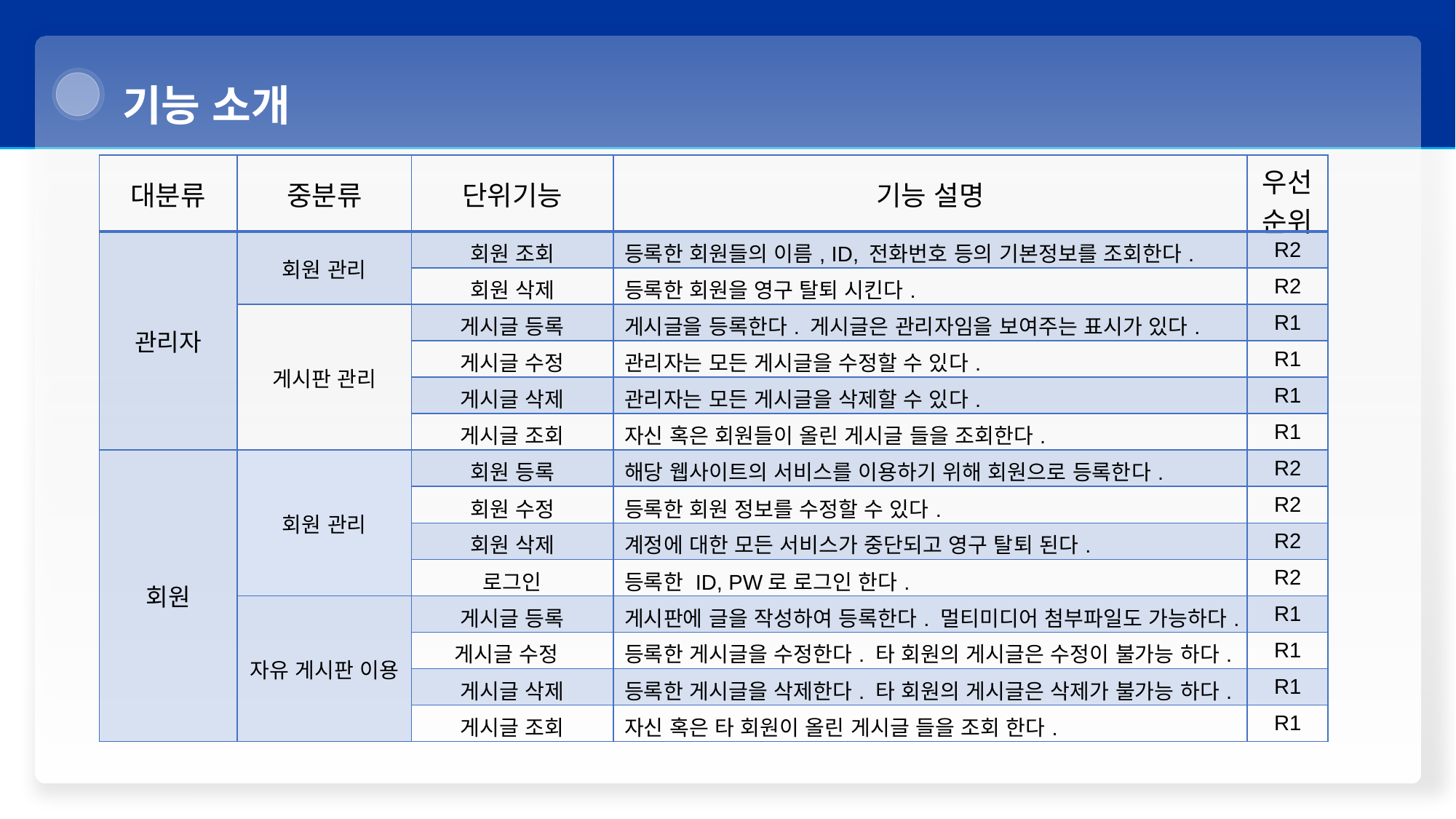

기능 소개

| 대분류 | 중분류 | 단위기능 | 기능 설명 | 우선순위 |
| --- | --- | --- | --- | --- |
| 관리자 | 회원 관리 | 회원 조회 | 등록한 회원들의 이름, ID, 전화번호 등의 기본정보를 조회한다. | R2 |
|  |  | 회원 삭제 | 등록한 회원을 영구 탈퇴 시킨다. | R2 |
|  | 게시판 관리 | 게시글 등록 | 게시글을 등록한다. 게시글은 관리자임을 보여주는 표시가 있다. | R1 |
|  |  | 게시글 수정 | 관리자는 모든 게시글을 수정할 수 있다. | R1 |
|  |  | 게시글 삭제 | 관리자는 모든 게시글을 삭제할 수 있다. | R1 |
|  |  | 게시글 조회 | 자신 혹은 회원들이 올린 게시글 들을 조회한다. | R1 |
| 회원 | 회원 관리 | 회원 등록 | 해당 웹사이트의 서비스를 이용하기 위해 회원으로 등록한다. | R2 |
|  |  | 회원 수정 | 등록한 회원 정보를 수정할 수 있다. | R2 |
|  |  | 회원 삭제 | 계정에 대한 모든 서비스가 중단되고 영구 탈퇴 된다. | R2 |
|  |  | 로그인 | 등록한 ID, PW로 로그인 한다. | R2 |
|  | 자유 게시판 이용 | 게시글 등록 | 게시판에 글을 작성하여 등록한다. 멀티미디어 첨부파일도 가능하다. | R1 |
|  |  | 게시글 수정 | 등록한 게시글을 수정한다. 타 회원의 게시글은 수정이 불가능 하다. | R1 |
|  |  | 게시글 삭제 | 등록한 게시글을 삭제한다. 타 회원의 게시글은 삭제가 불가능 하다. | R1 |
|  |  | 게시글 조회 | 자신 혹은 타 회원이 올린 게시글 들을 조회 한다. | R1 |